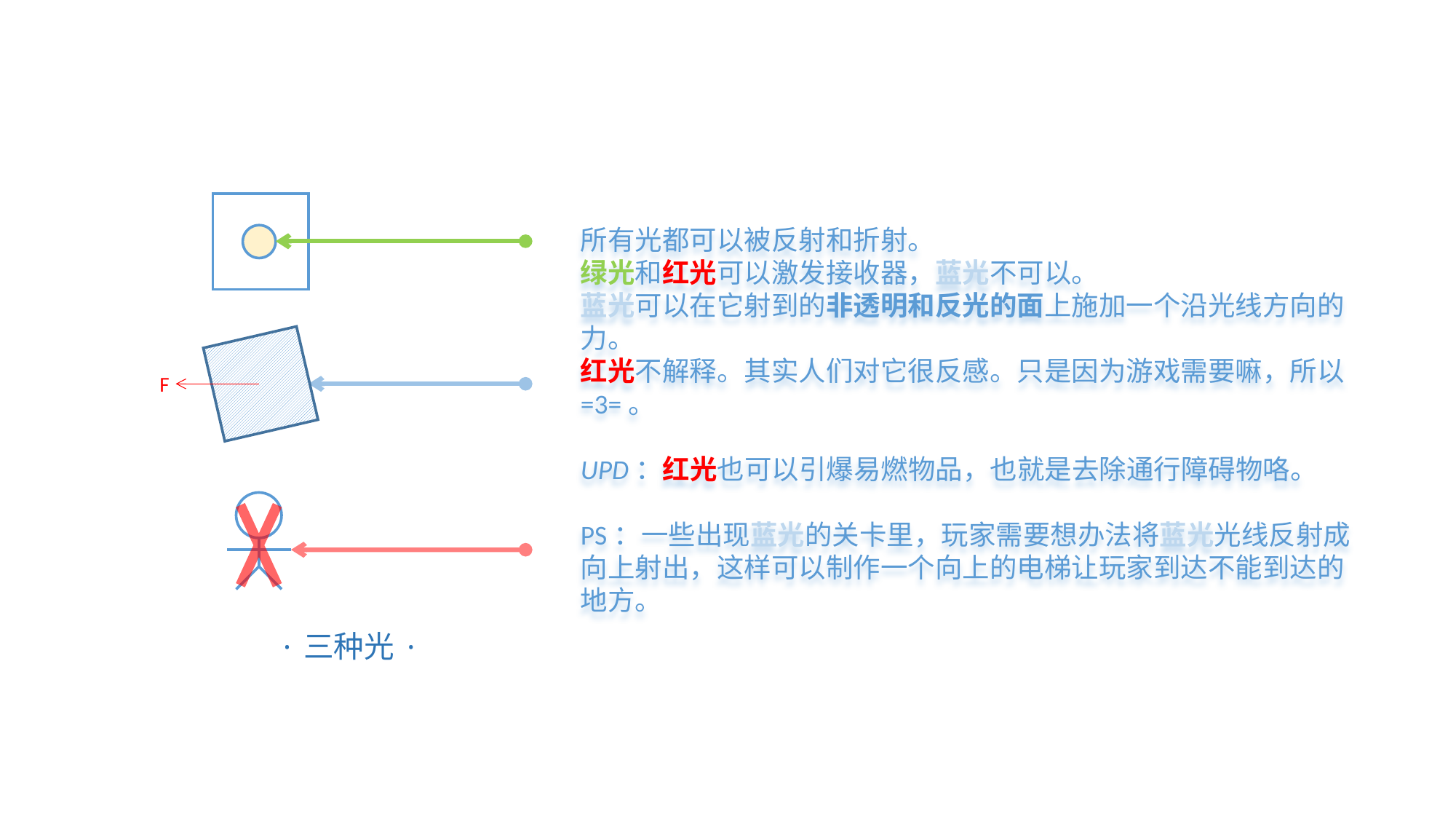

所有光都可以被反射和折射。
绿光和红光可以激发接收器，蓝光不可以。
蓝光可以在它射到的非透明和反光的面上施加一个沿光线方向的力。
红光不解释。其实人们对它很反感。只是因为游戏需要嘛，所以=3=。

UPD：红光也可以引爆易燃物品，也就是去除通行障碍物咯。

PS：一些出现蓝光的关卡里，玩家需要想办法将蓝光光线反射成向上射出，这样可以制作一个向上的电梯让玩家到达不能到达的地方。

F

·三种光·